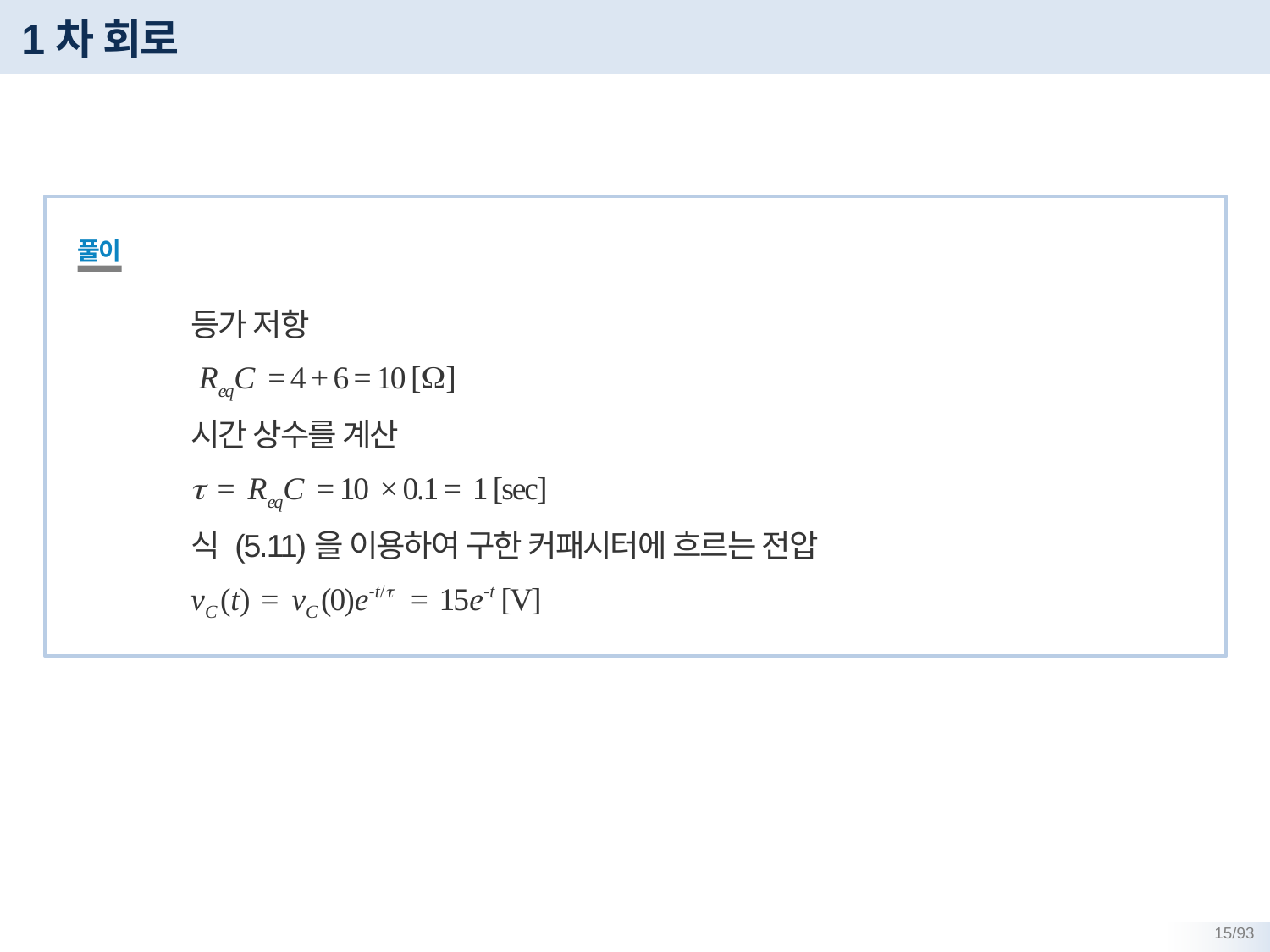

# 1차 회로

풀이

등가 저항
 ReqC  = 4 + 6 = 10 [Ω]
시간 상수를 계산
τ  =  ReqC  = 10  × 0.1 =  1 [sec]
식 (5.11)을 이용하여 구한 커패시터에 흐르는 전압
vC (t)  =  vC (0)e-t/τ   =  15e-t [V]